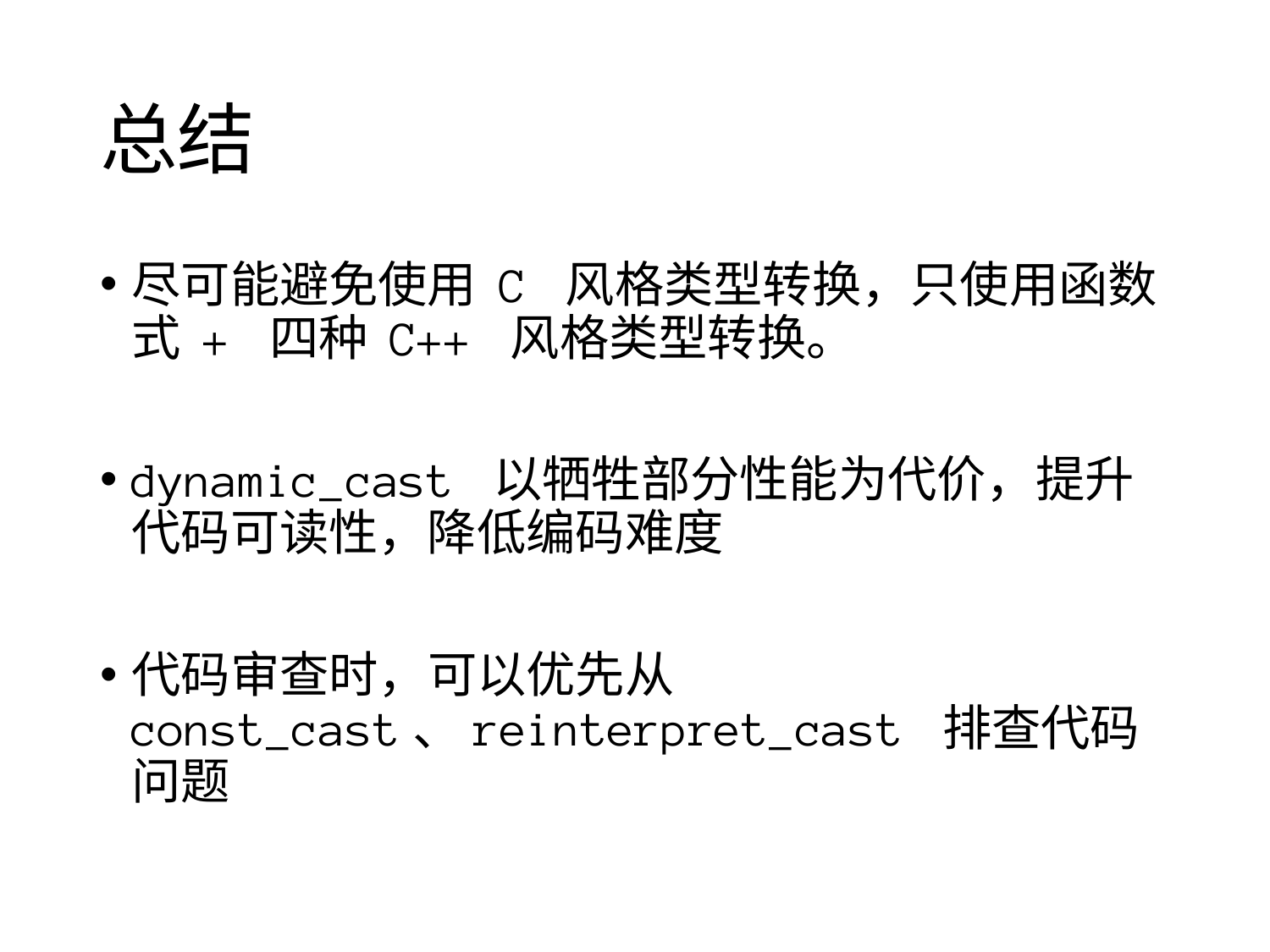

# 总结
尽可能避免使用 C 风格类型转换，只使用函数式 + 四种 C++ 风格类型转换。

dynamic_cast 以牺牲部分性能为代价，提升代码可读性，降低编码难度

代码审查时，可以优先从 const_cast、reinterpret_cast 排查代码问题